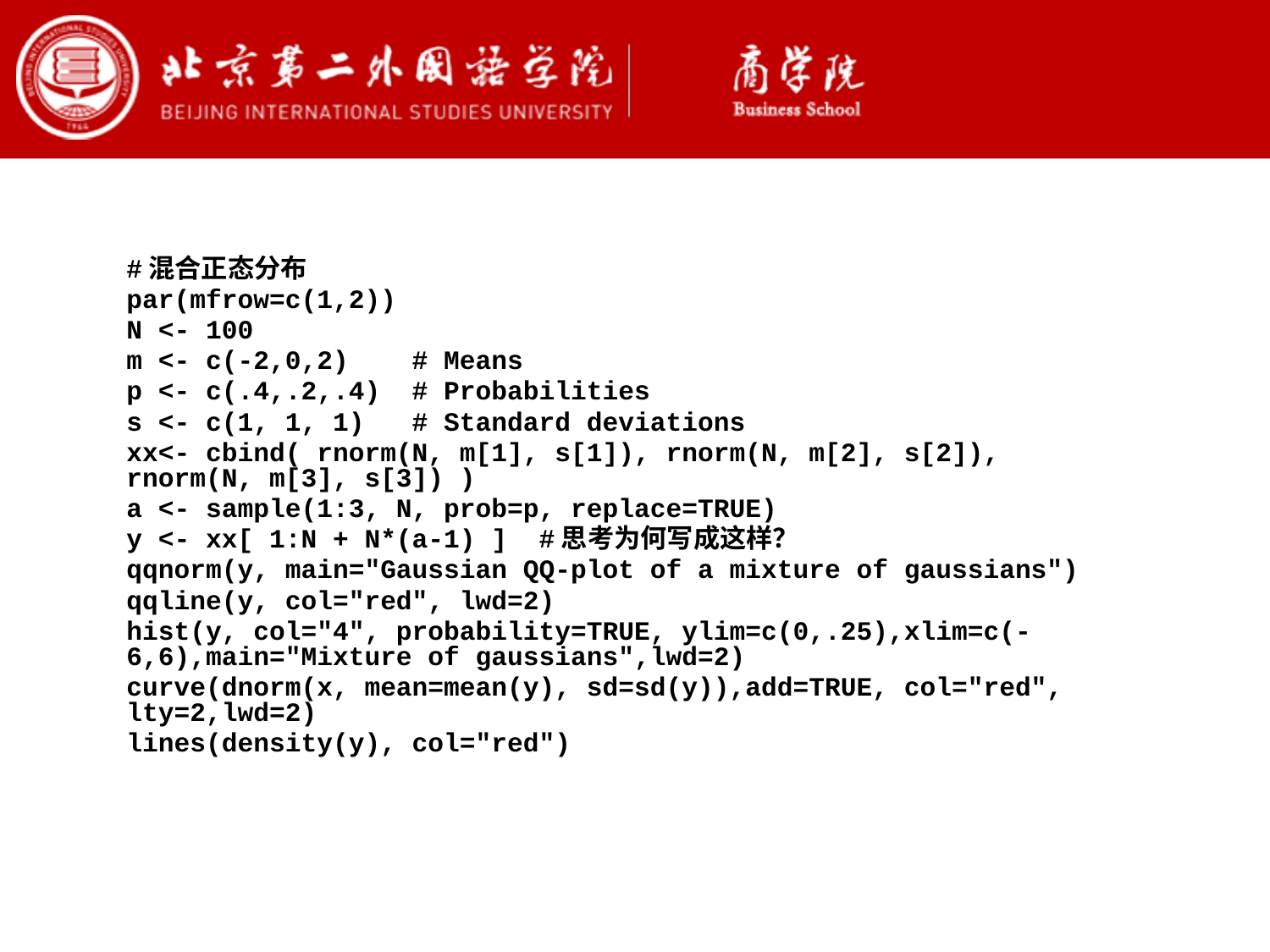

#混合正态分布
par(mfrow=c(1,2))
N <- 100
m <- c(-2,0,2)    # Means
p <- c(.4,.2,.4)  # Probabilities
s <- c(1, 1, 1)   # Standard deviations
xx<- cbind( rnorm(N, m[1], s[1]), rnorm(N, m[2], s[2]),  rnorm(N, m[3], s[3]) )
a <- sample(1:3, N, prob=p, replace=TRUE)
y <- xx[ 1:N + N*(a-1) ]  #思考为何写成这样？
qqnorm(y, main="Gaussian QQ-plot of a mixture of gaussians")
qqline(y, col="red", lwd=2)
hist(y, col="4", probability=TRUE, ylim=c(0,.25),xlim=c(-6,6),main="Mixture of gaussians",lwd=2)
curve(dnorm(x, mean=mean(y), sd=sd(y)),add=TRUE, col="red", lty=2,lwd=2)
lines(density(y), col="red")